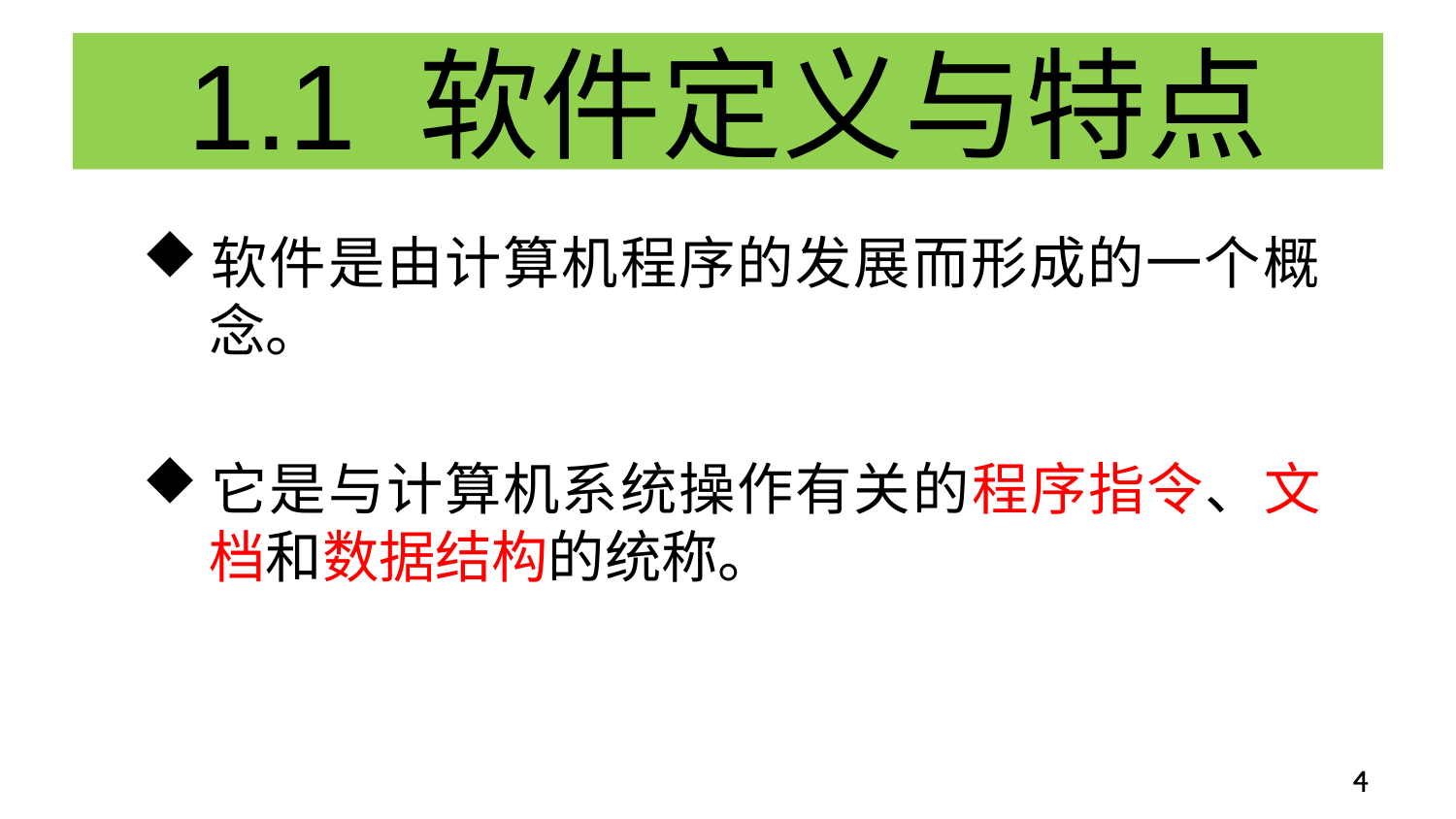

# 1.1 软件定义与特点
软件是由计算机程序的发展而形成的一个概念。

它是与计算机系统操作有关的程序指令、文档和数据结构的统称。
4